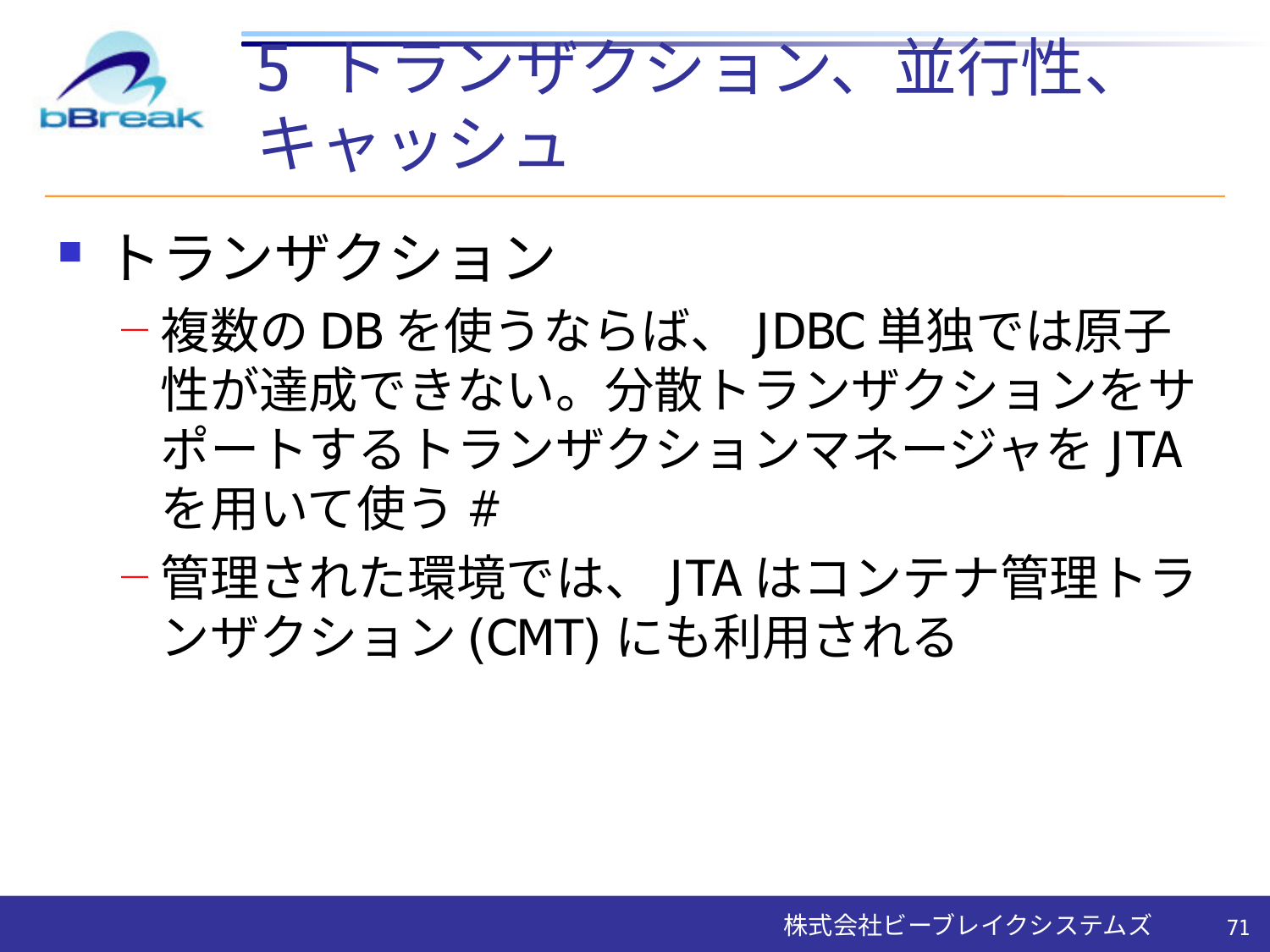

# 5 トランザクション、並行性、キャッシュ
トランザクション
複数のDBを使うならば、JDBC単独では原子性が達成できない。分散トランザクションをサポートするトランザクションマネージャをJTAを用いて使う#
管理された環境では、JTAはコンテナ管理トランザクション(CMT)にも利用される